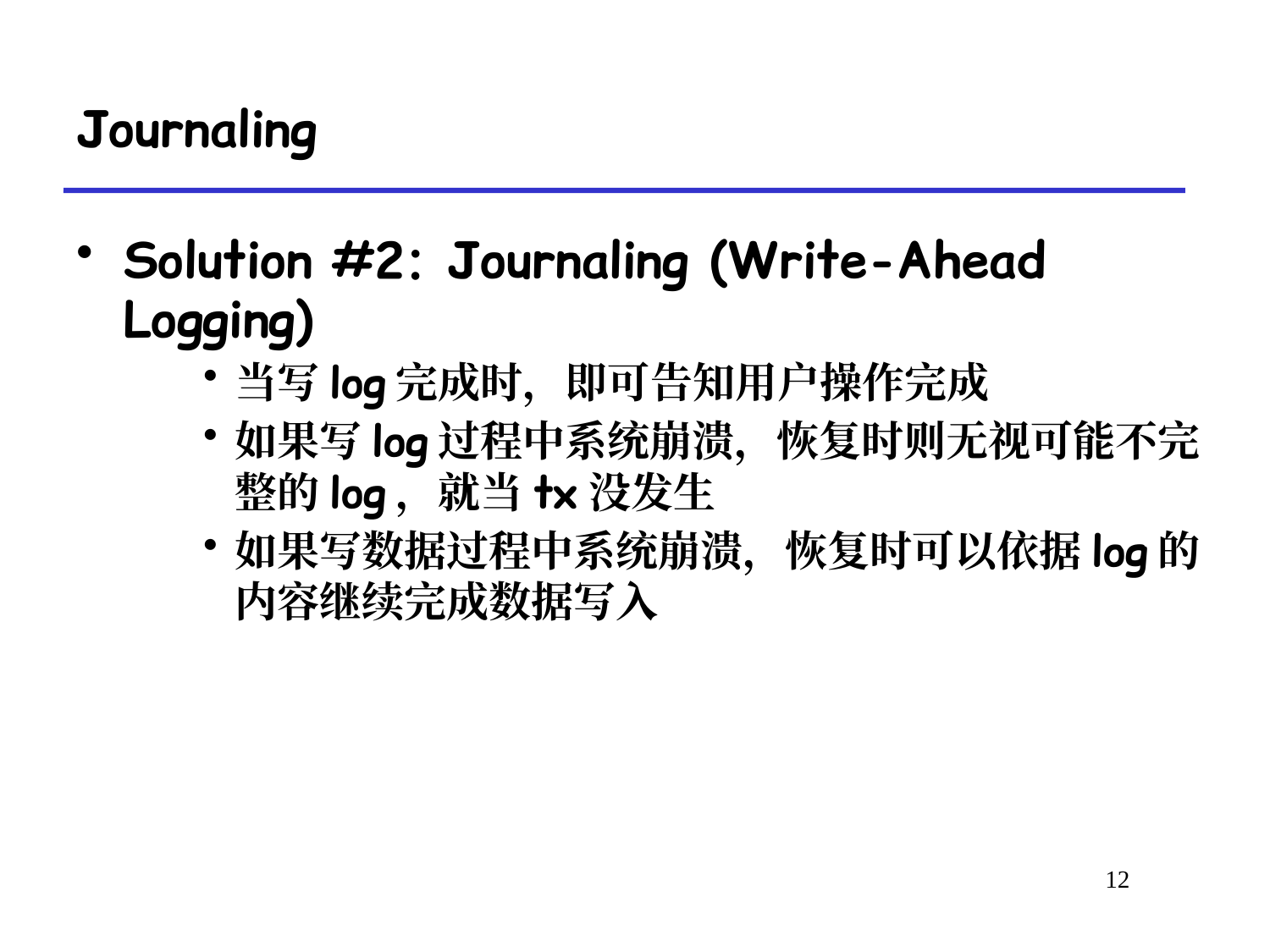

# Journaling
Solution #2: Journaling (Write-Ahead Logging)
当写log完成时，即可告知用户操作完成
如果写log过程中系统崩溃，恢复时则无视可能不完整的log，就当tx没发生
如果写数据过程中系统崩溃，恢复时可以依据log的内容继续完成数据写入

12